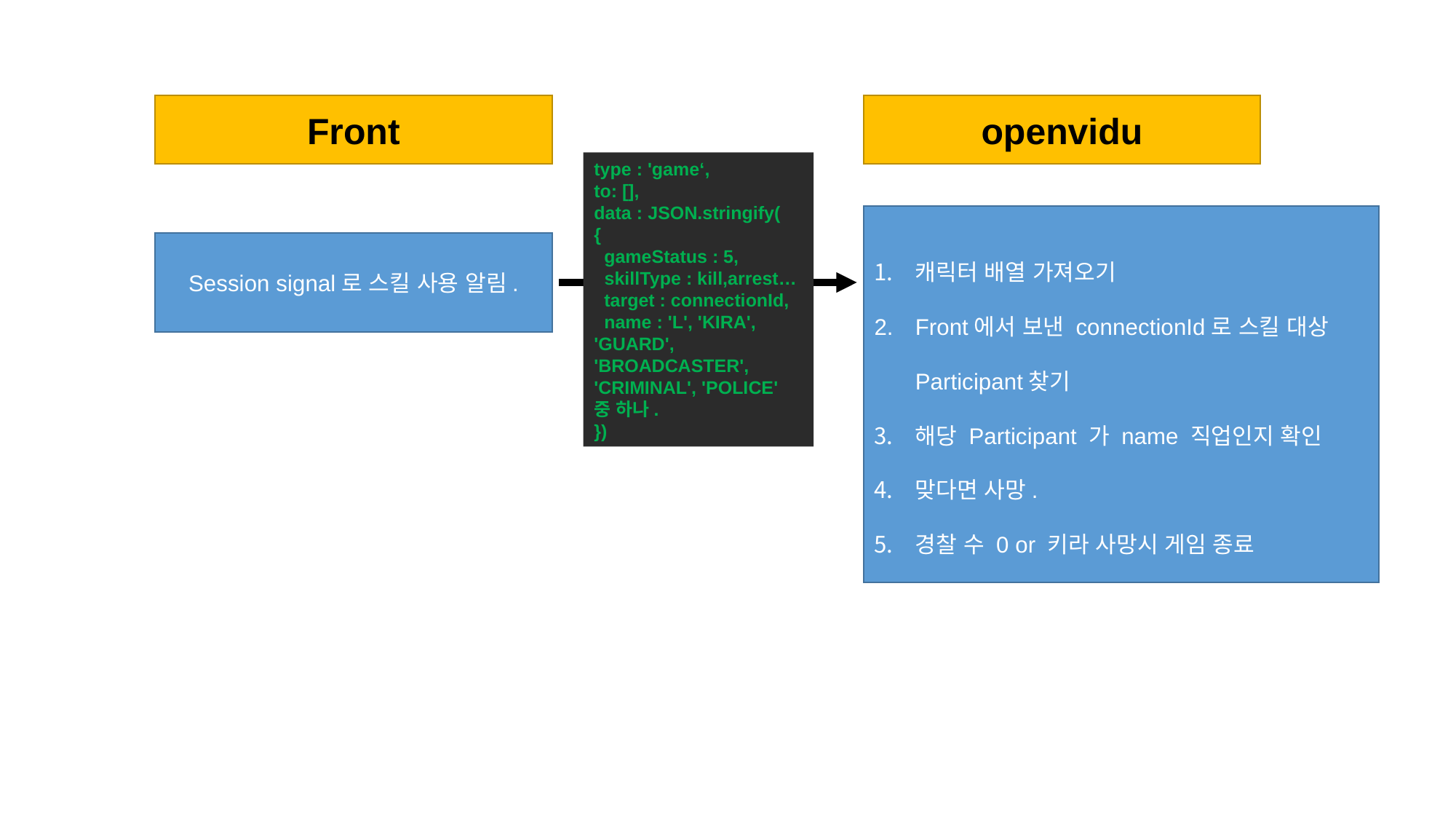

Front
openvidu
type : 'game‘,
to: [],
data : JSON.stringify(
{
  gameStatus : 5,
  skillType : kill,arrest…
  target : connectionId,
  name : 'L', 'KIRA', 'GUARD', 'BROADCASTER', 'CRIMINAL', 'POLICE' 중 하나.
})
캐릭터 배열 가져오기
Front에서 보낸 connectionId로 스킬 대상 Participant찾기
해당 Participant 가 name 직업인지 확인
맞다면 사망.
경찰 수 0 or 키라 사망시 게임 종료
Session signal로 스킬 사용 알림.